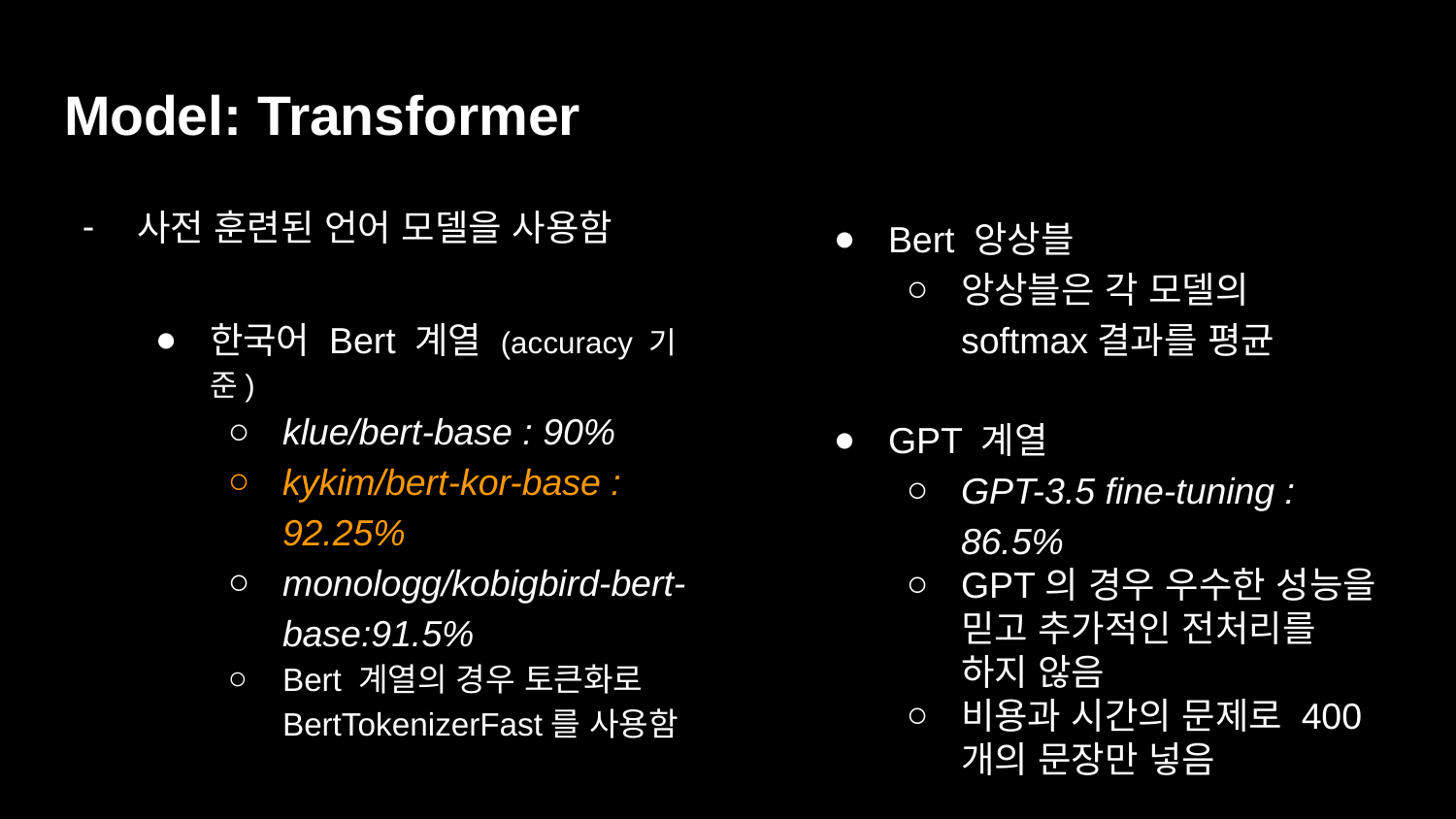

# Model: Transformer
사전 훈련된 언어 모델을 사용함

한국어 Bert 계열 (accuracy 기준)
klue/bert-base : 90%
kykim/bert-kor-base : 92.25%
monologg/kobigbird-bert-base:91.5%
Bert 계열의 경우 토큰화로 BertTokenizerFast를 사용함

Bert 앙상블
앙상블은 각 모델의 softmax결과를 평균
GPT 계열
GPT-3.5 fine-tuning : 86.5%
GPT의 경우 우수한 성능을 믿고 추가적인 전처리를 하지 않음
비용과 시간의 문제로 400개의 문장만 넣음